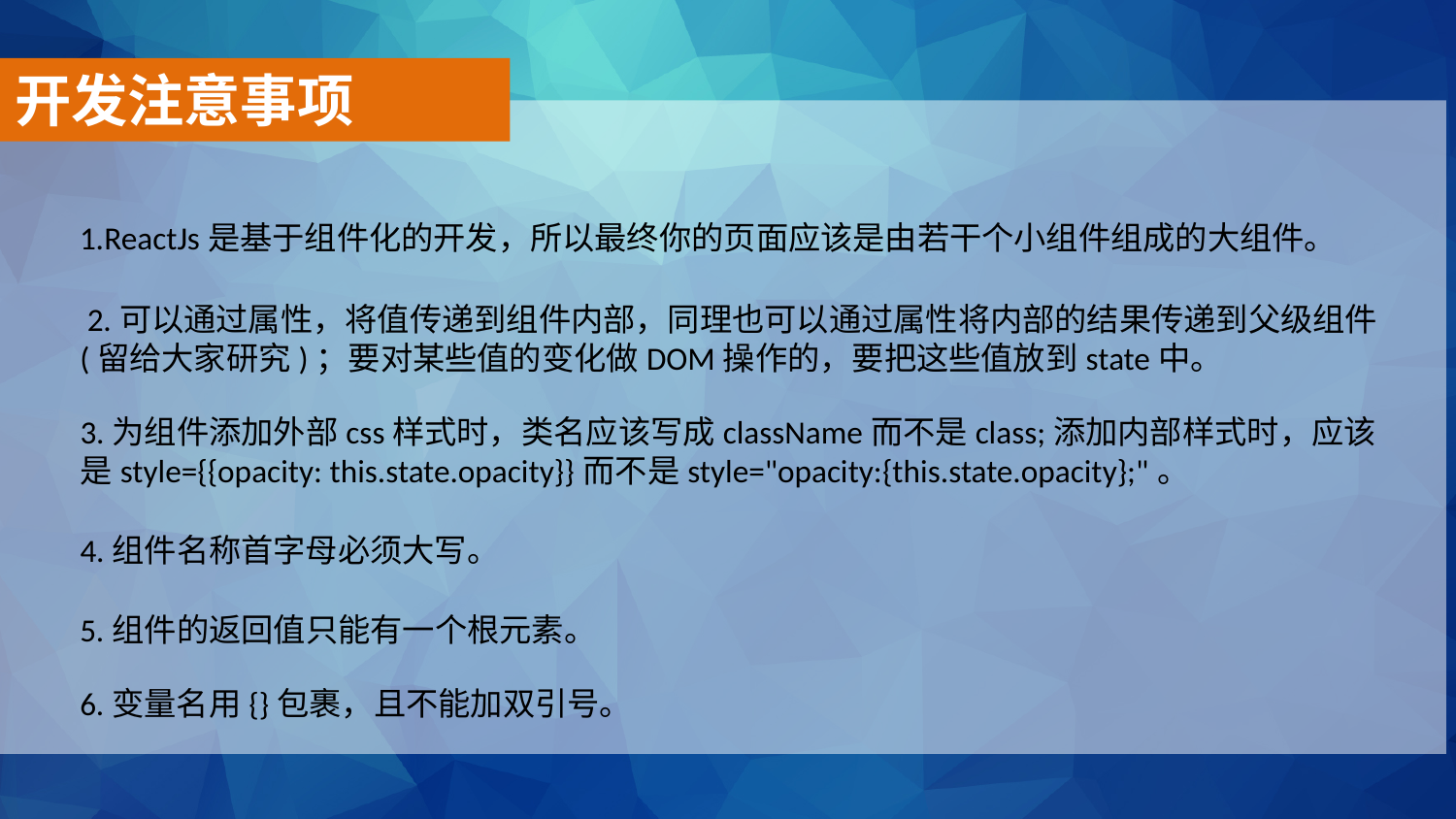

开发注意事项

1.ReactJs是基于组件化的开发，所以最终你的页面应该是由若干个小组件组成的大组件。
 2.可以通过属性，将值传递到组件内部，同理也可以通过属性将内部的结果传递到父级组件(留给大家研究)；要对某些值的变化做DOM操作的，要把这些值放到state中。
3.为组件添加外部css样式时，类名应该写成className而不是class;添加内部样式时，应该是style={{opacity: this.state.opacity}}而不是style="opacity:{this.state.opacity};"。
4.组件名称首字母必须大写。
5.组件的返回值只能有一个根元素。
6.变量名用{}包裹，且不能加双引号。